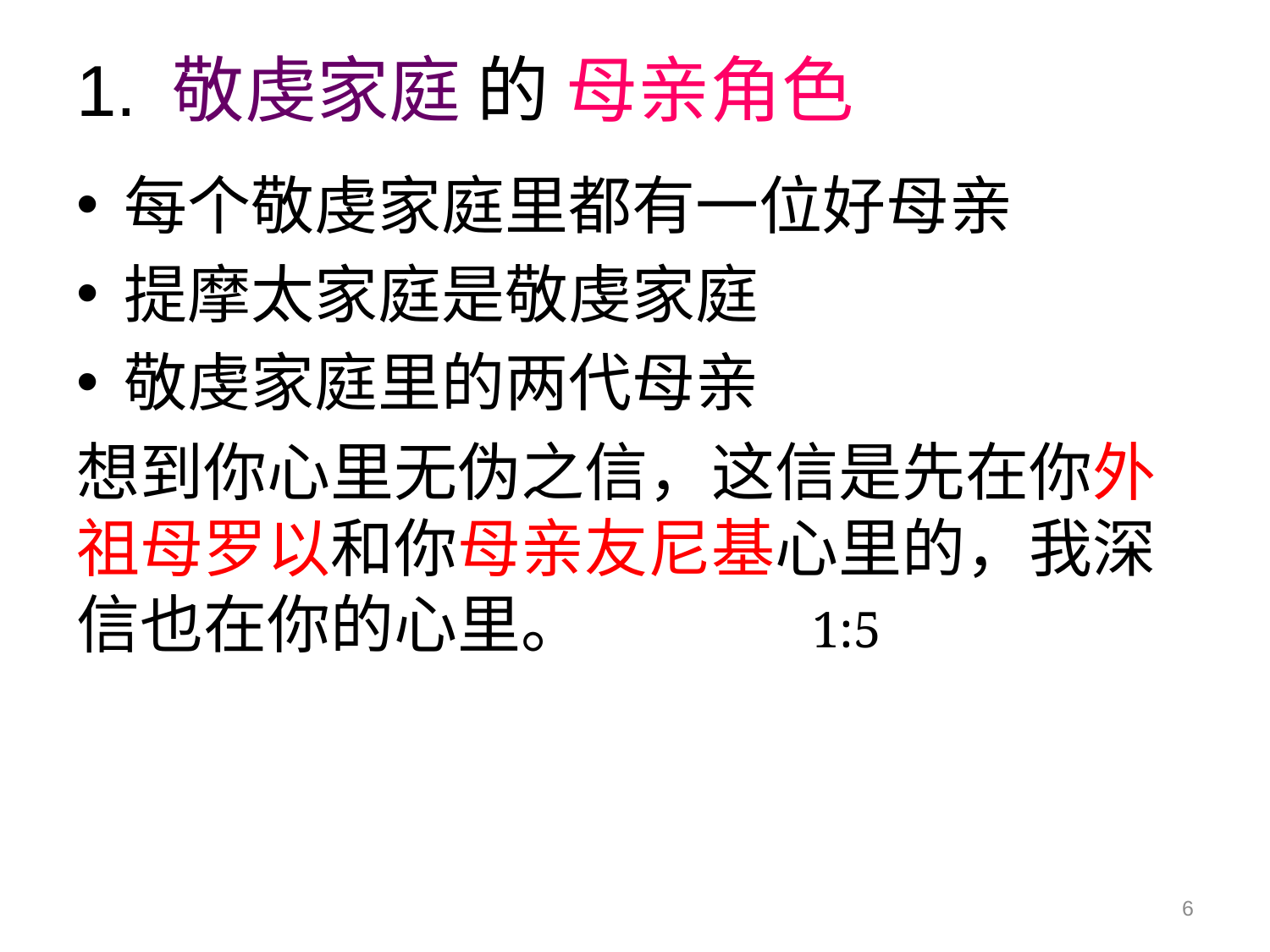

# 1. 敬虔家庭 的 母亲角色
每个敬虔家庭里都有一位好母亲
提摩太家庭是敬虔家庭
敬虔家庭里的两代母亲
想到你心里无伪之信，这信是先在你外祖母罗以和你母亲友尼基心里的，我深信也在你的心里。               1:5
6